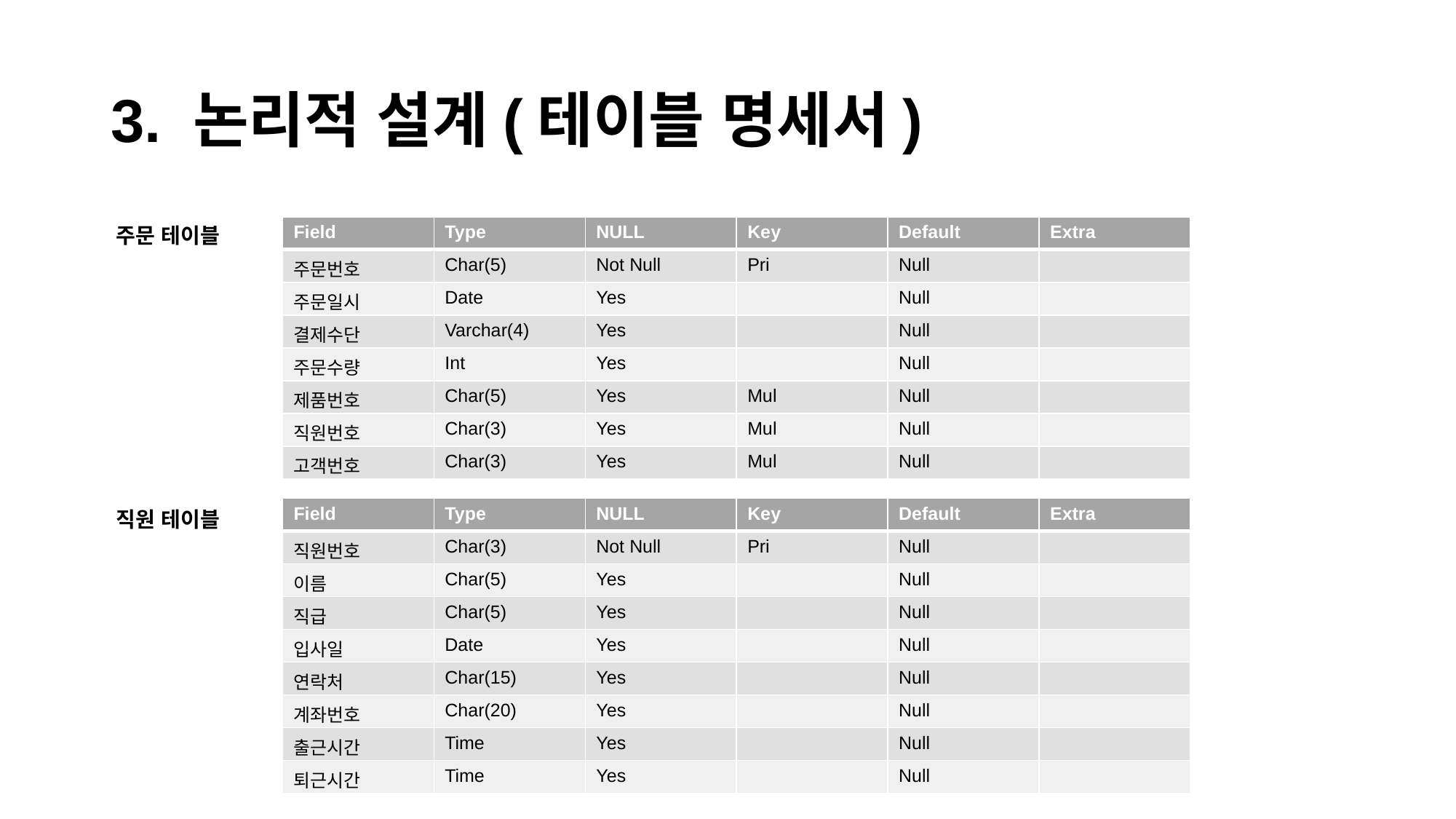

# 3. 논리적 설계(테이블 명세서)
주문 테이블
| Field | Type | NULL | Key | Default | Extra |
| --- | --- | --- | --- | --- | --- |
| 주문번호 | Char(5) | Not Null | Pri | Null |  |
| 주문일시 | Date | Yes |  | Null |  |
| 결제수단 | Varchar(4) | Yes |  | Null |  |
| 주문수량 | Int | Yes |  | Null |  |
| 제품번호 | Char(5) | Yes | Mul | Null |  |
| 직원번호 | Char(3) | Yes | Mul | Null |  |
| 고객번호 | Char(3) | Yes | Mul | Null |  |
| Field | Type | NULL | Key | Default | Extra |
| --- | --- | --- | --- | --- | --- |
| 직원번호 | Char(3) | Not Null | Pri | Null |  |
| 이름 | Char(5) | Yes |  | Null |  |
| 직급 | Char(5) | Yes |  | Null |  |
| 입사일 | Date | Yes |  | Null |  |
| 연락처 | Char(15) | Yes |  | Null |  |
| 계좌번호 | Char(20) | Yes |  | Null |  |
| 출근시간 | Time | Yes |  | Null |  |
| 퇴근시간 | Time | Yes |  | Null |  |
직원 테이블